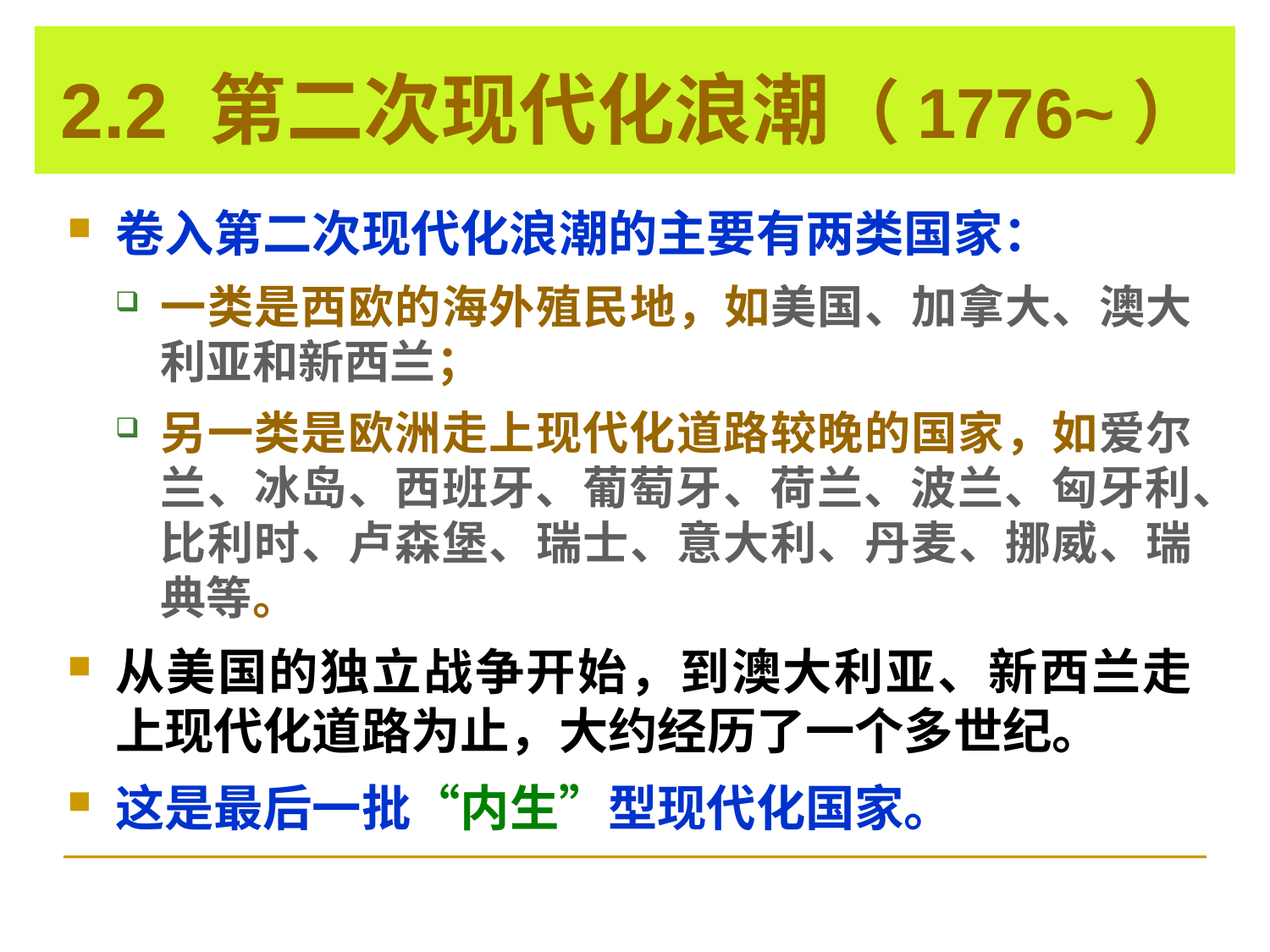

# 2.2 第二次现代化浪潮（1776~）
卷入第二次现代化浪潮的主要有两类国家：
一类是西欧的海外殖民地，如美国、加拿大、澳大利亚和新西兰；
另一类是欧洲走上现代化道路较晚的国家，如爱尔兰、冰岛、西班牙、葡萄牙、荷兰、波兰、匈牙利、比利时、卢森堡、瑞士、意大利、丹麦、挪威、瑞典等。
从美国的独立战争开始，到澳大利亚、新西兰走上现代化道路为止，大约经历了一个多世纪。
这是最后一批“内生”型现代化国家。
22